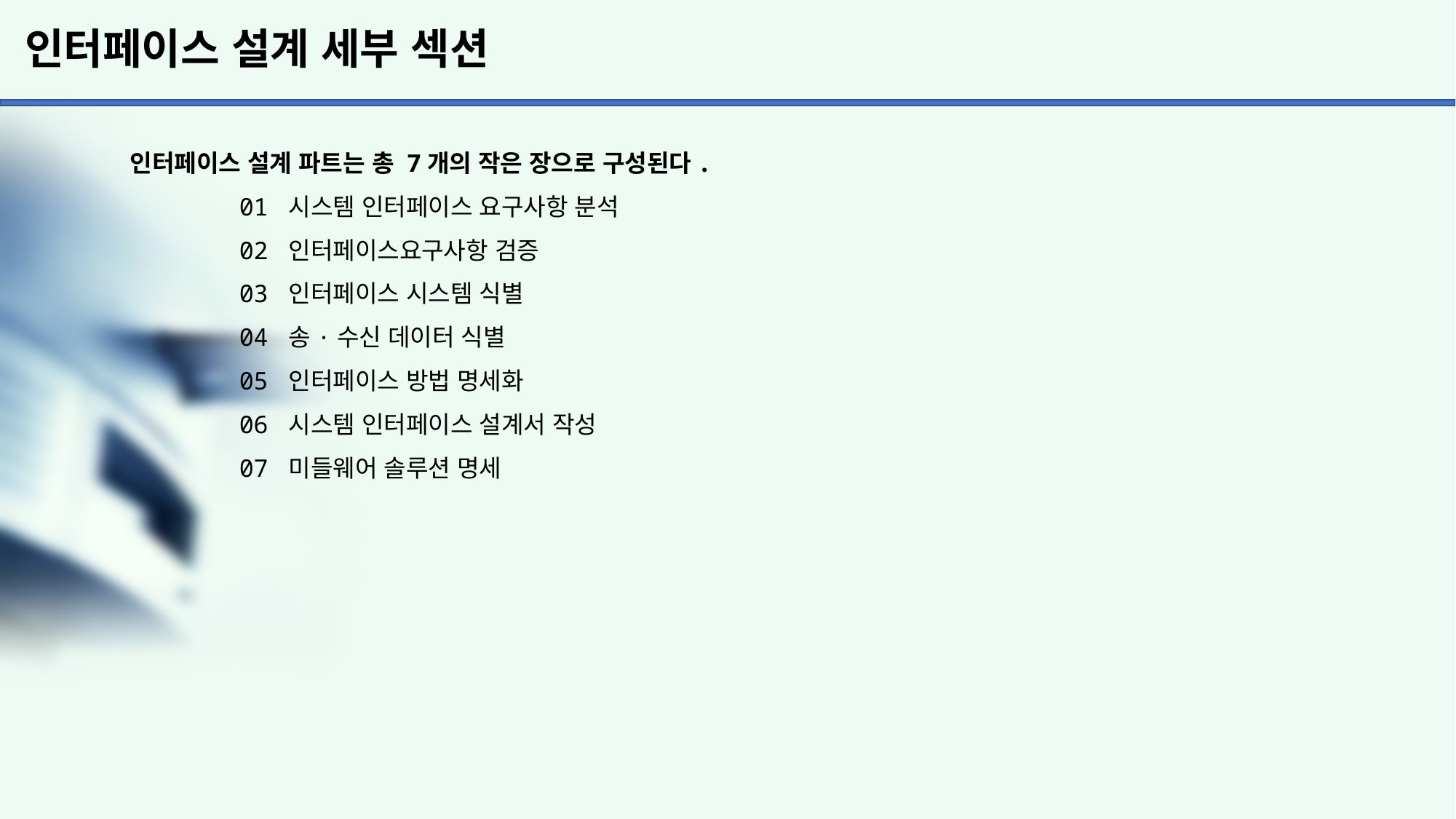

# 인터페이스 설계 세부 섹션
인터페이스 설계 파트는 총 7개의 작은 장으로 구성된다.
	01 시스템 인터페이스 요구사항 분석
	02 인터페이스요구사항 검증
	03 인터페이스 시스템 식별
	04 송·수신 데이터 식별
	05 인터페이스 방법 명세화
	06 시스템 인터페이스 설계서 작성
	07 미들웨어 솔루션 명세